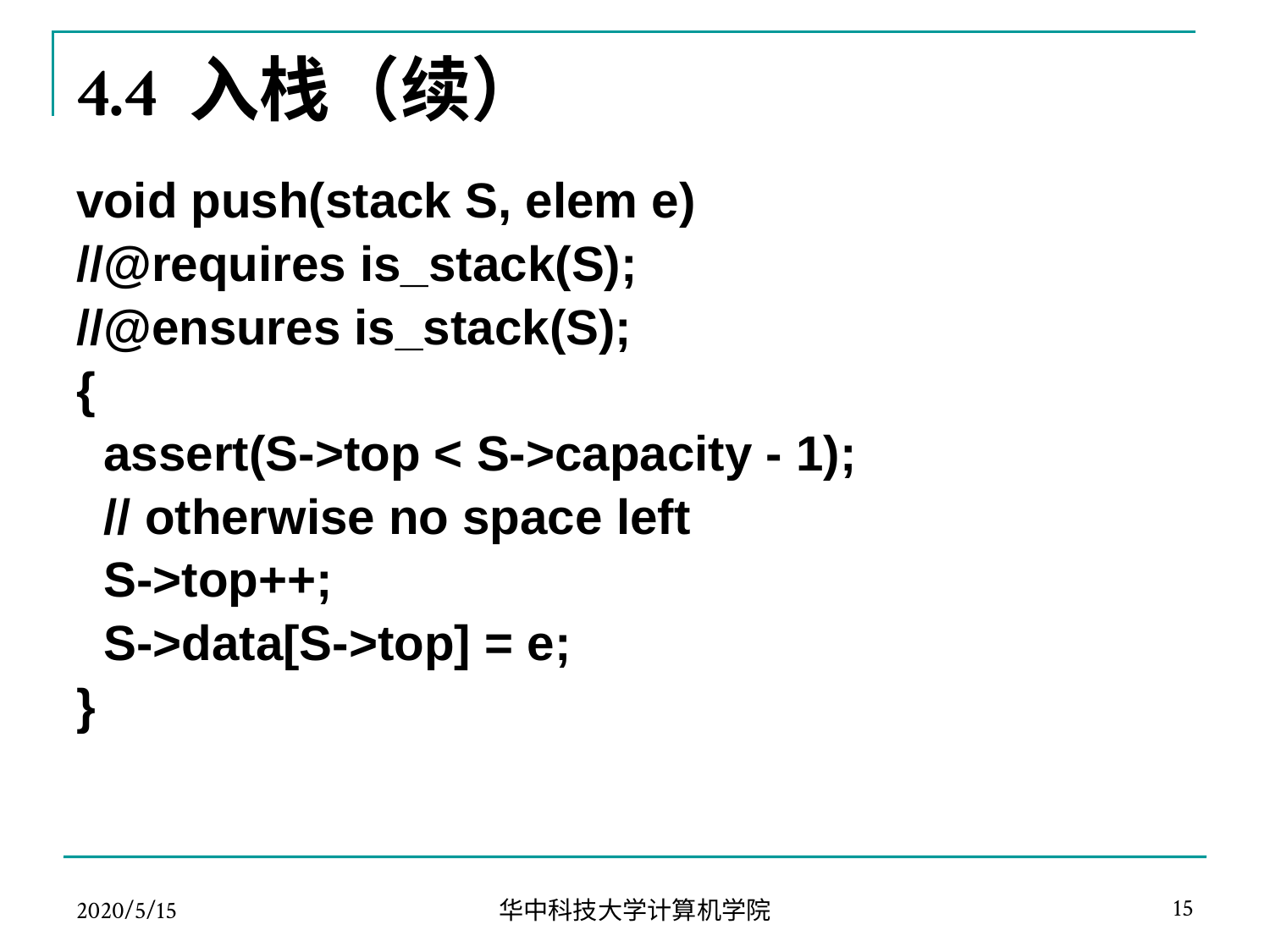

# 4.4 入栈（续）
void push(stack S, elem e)
//@requires is_stack(S);
//@ensures is_stack(S);
{
  assert(S->top < S->capacity - 1);
  // otherwise no space left
  S->top++;
  S->data[S->top] = e;
}
2020/5/15
15
华中科技大学计算机学院